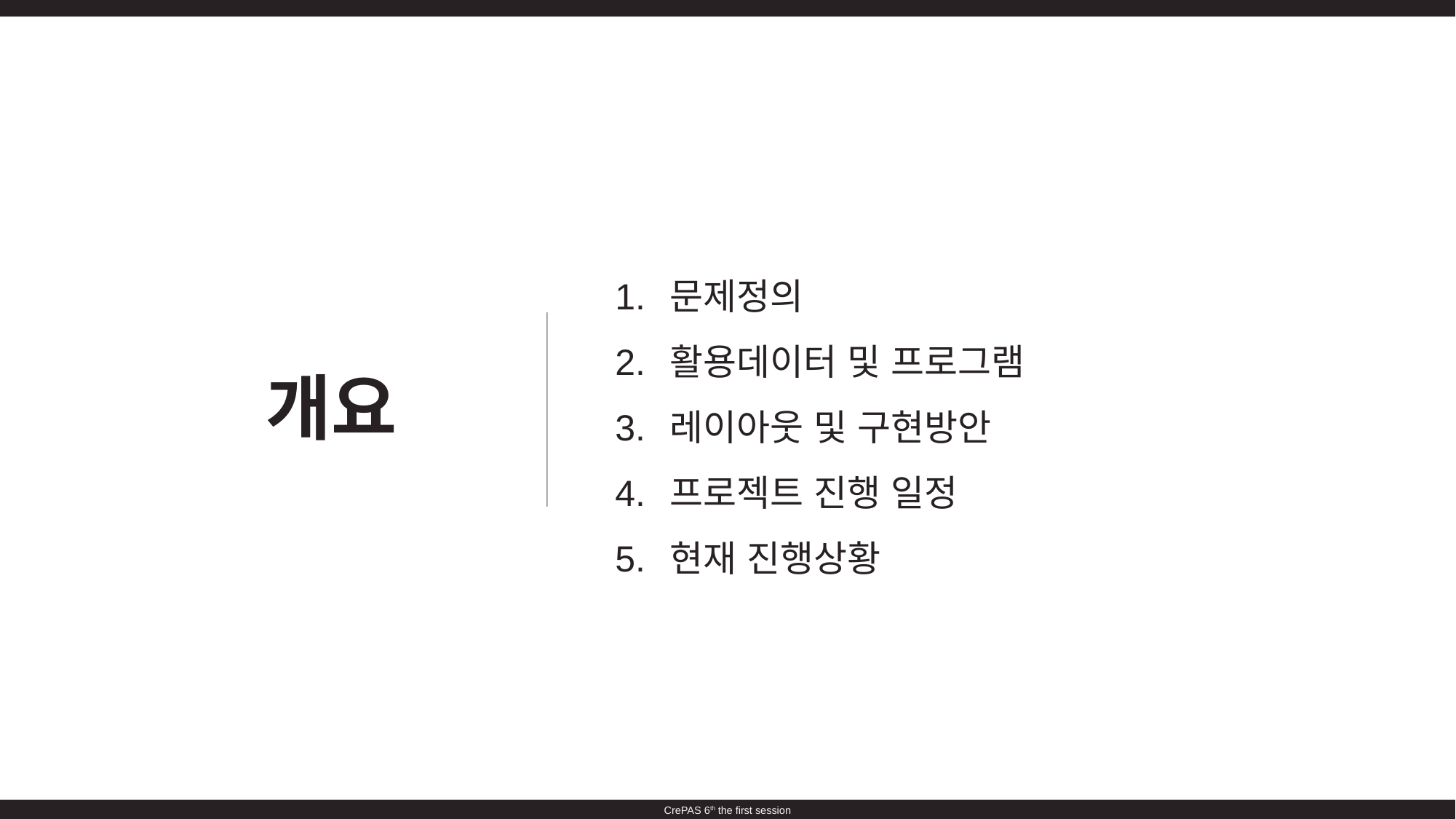

문제정의
활용데이터 및 프로그램
레이아웃 및 구현방안
프로젝트 진행 일정
현재 진행상황
개요
CrePAS 6th the first session